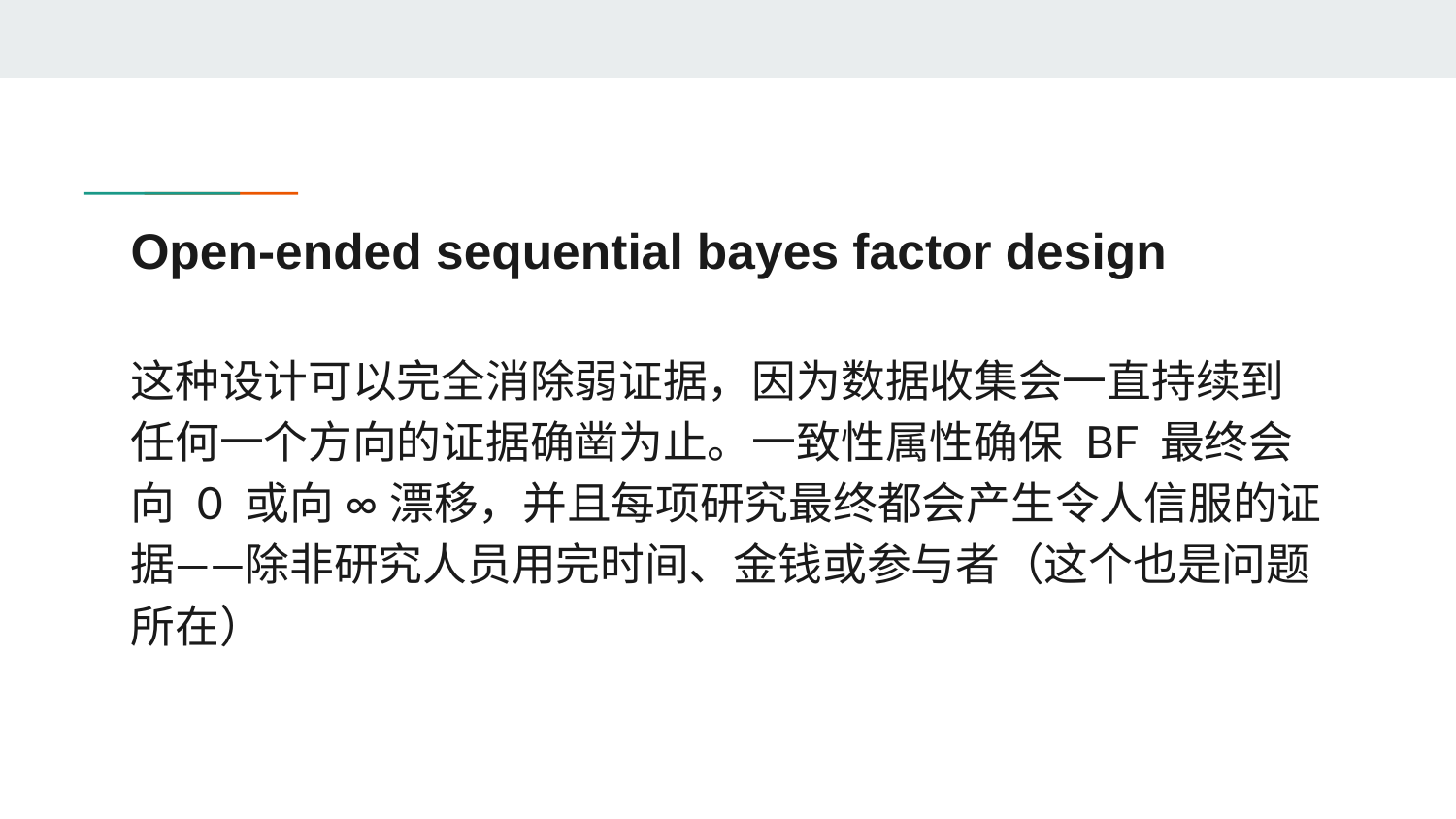

# Open-ended sequential bayes factor design
这种设计可以完全消除弱证据，因为数据收集会一直持续到任何一个方向的证据确凿为止。一致性属性确保 BF 最终会向 0 或向 ∞ 漂移，并且每项研究最终都会产生令人信服的证据——除非研究人员用完时间、金钱或参与者（这个也是问题所在）